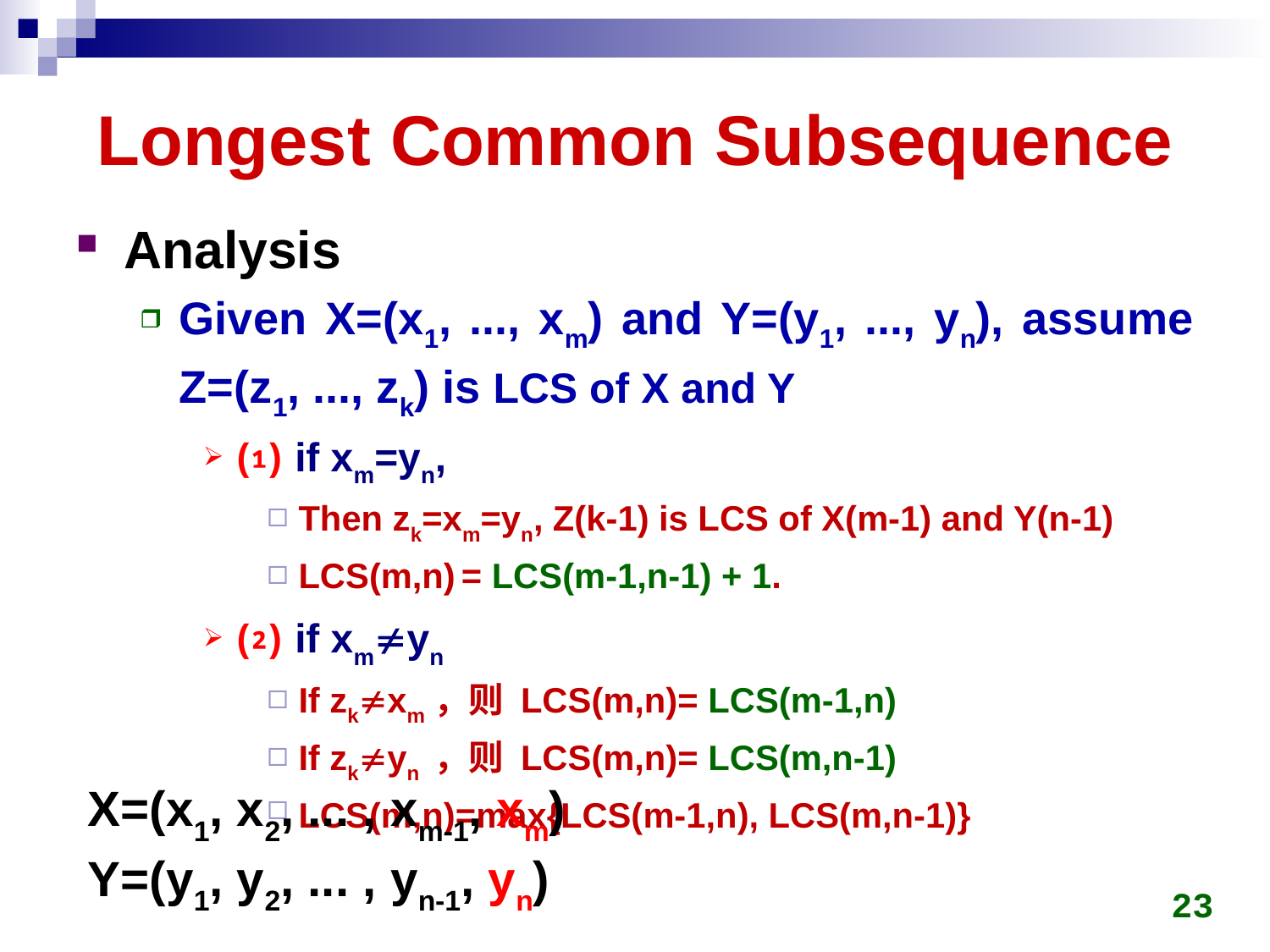

# Longest Common Subsequence
Analysis
Given X=(x1, ..., xm) and Y=(y1, ..., yn), assume Z=(z1, ..., zk) is LCS of X and Y
⑴ if xm=yn,
Then zk=xm=yn, Z(k-1) is LCS of X(m-1) and Y(n-1)
LCS(m,n) = LCS(m-1,n-1) + 1.
⑵ if xm≠yn
If zk≠xm，则 LCS(m,n)= LCS(m-1,n)
If zk≠yn ，则 LCS(m,n)= LCS(m,n-1)
LCS(m,n)=max{LCS(m-1,n), LCS(m,n-1)}

X=(x1, x2, ... , xm-1, xm)
Y=(y1, y2, ... , yn-1, yn)
23